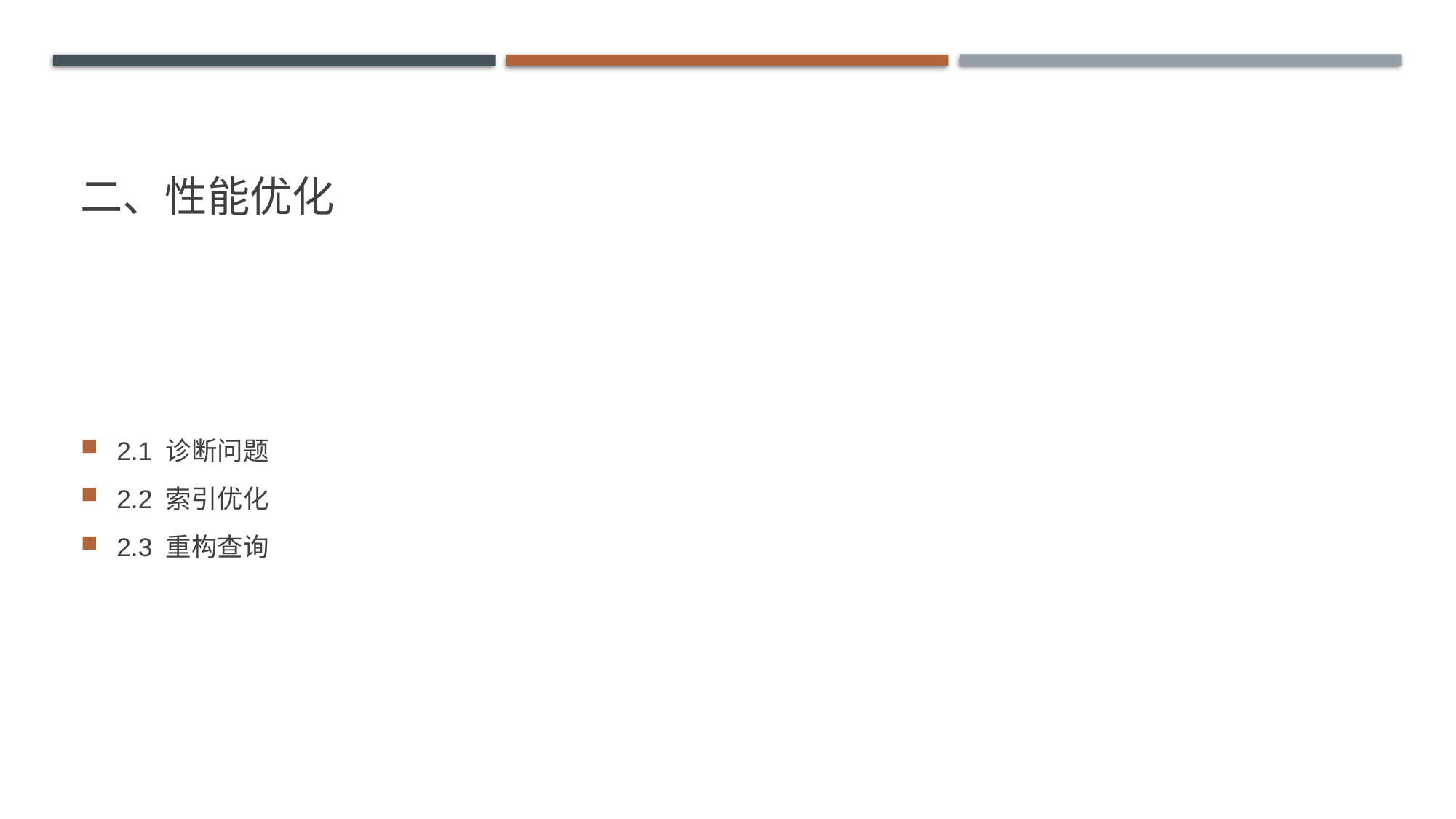

# 二、性能优化
2.1 诊断问题
2.2 索引优化
2.3 重构查询